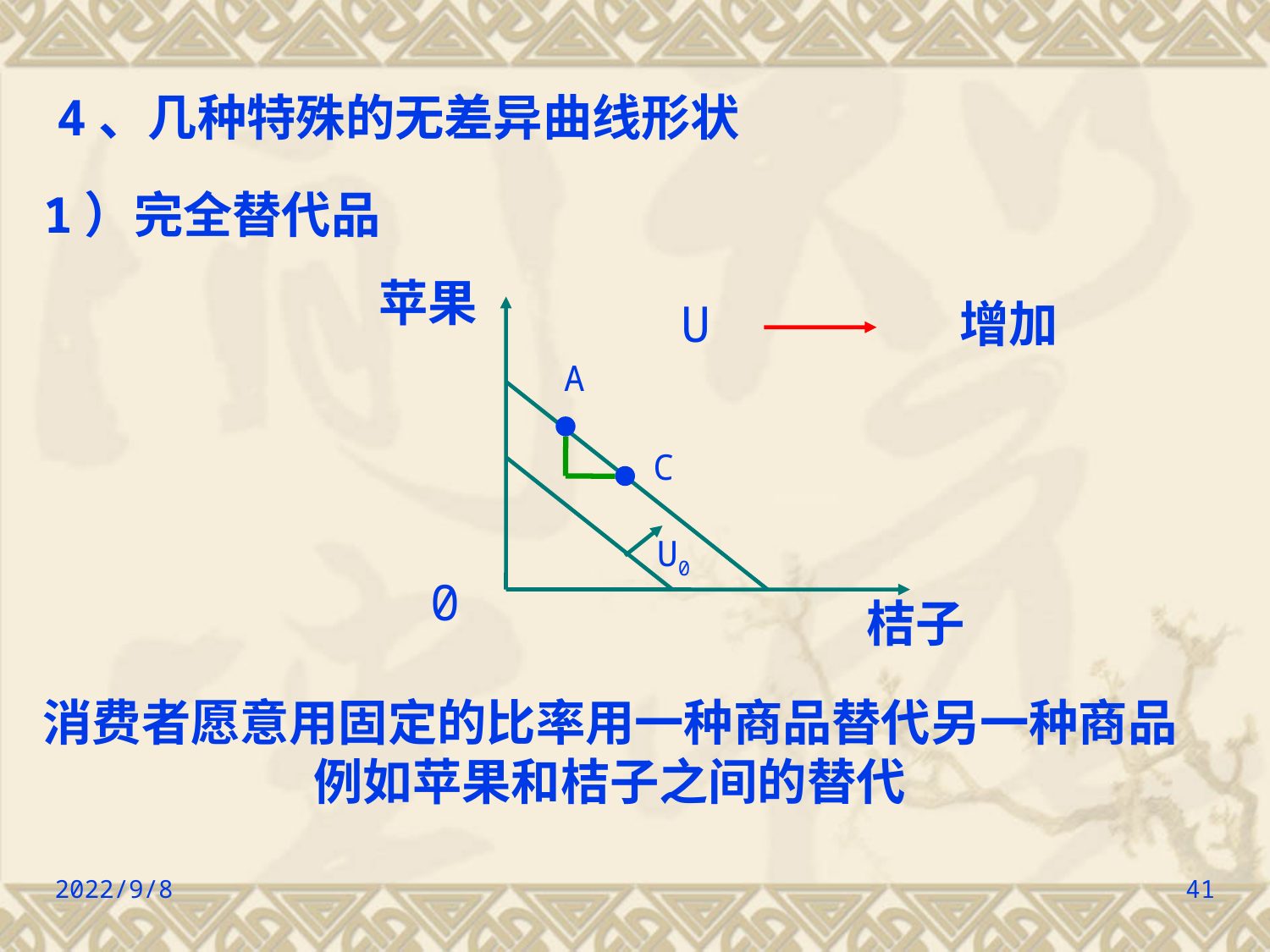

4、几种特殊的无差异曲线形状
1）完全替代品
U        增加
苹果

桔子

A

C

U0
0
消费者愿意用固定的比率用一种商品替代另一种商品
例如苹果和桔子之间的替代
2022/9/8
41